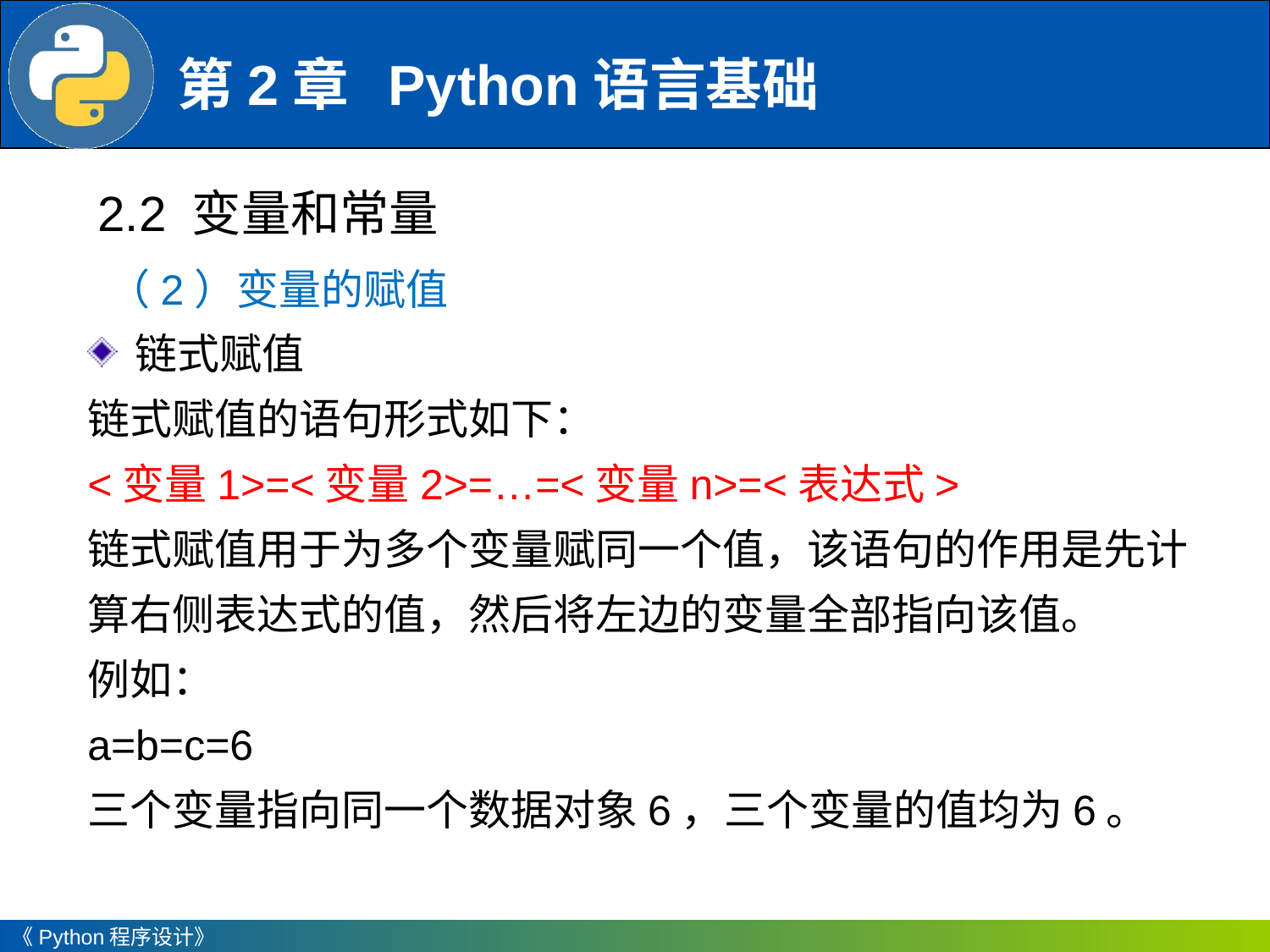

2.2 变量和常量
（2）变量的赋值
链式赋值
链式赋值的语句形式如下：
<变量1>=<变量2>=…=<变量n>=<表达式>
链式赋值用于为多个变量赋同一个值，该语句的作用是先计算右侧表达式的值，然后将左边的变量全部指向该值。
例如：
a=b=c=6
三个变量指向同一个数据对象6，三个变量的值均为6。